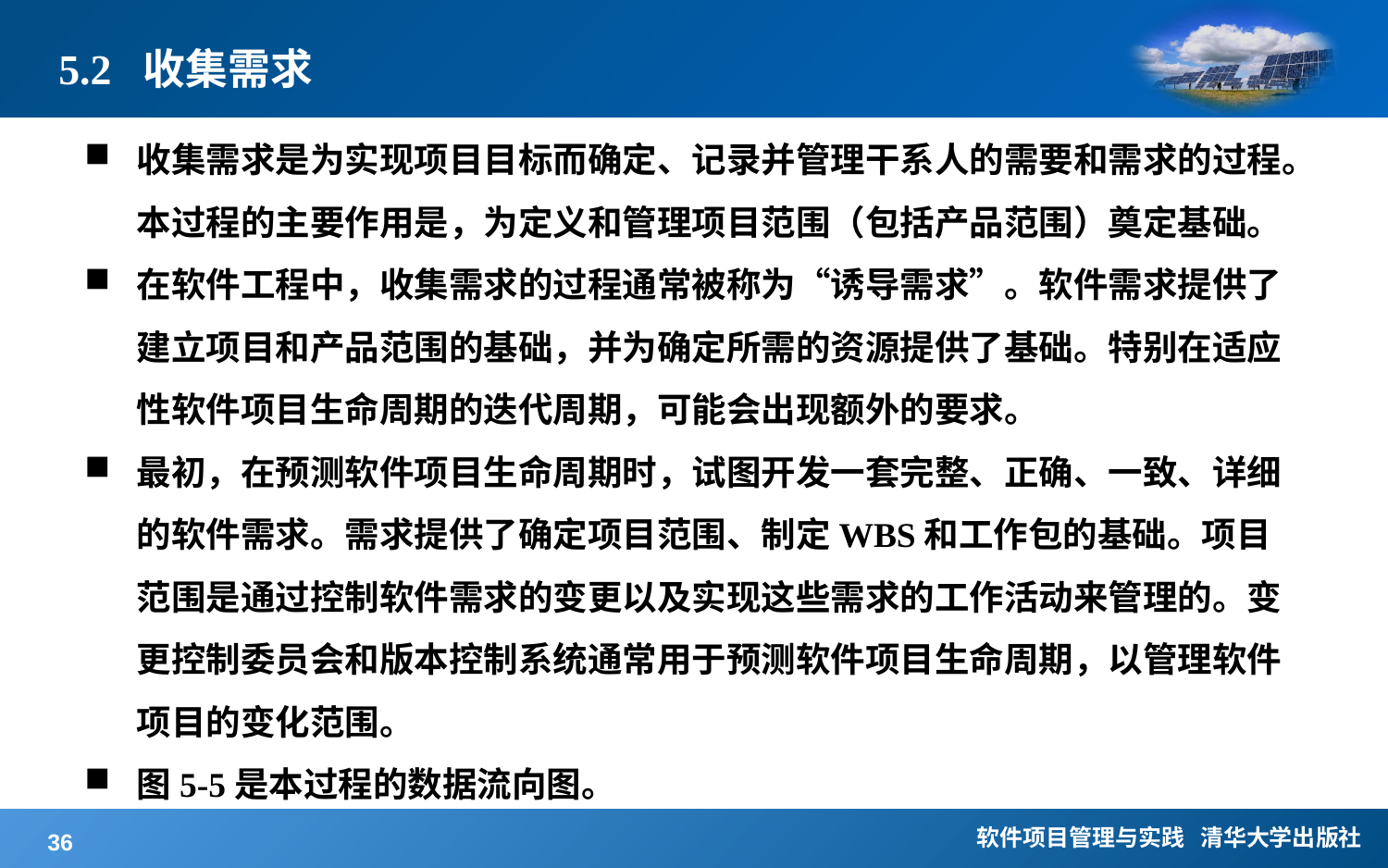

# 5.2  收集需求
收集需求是为实现项目目标而确定、记录并管理干系人的需要和需求的过程。本过程的主要作用是，为定义和管理项目范围（包括产品范围）奠定基础。
在软件工程中，收集需求的过程通常被称为“诱导需求”。软件需求提供了建立项目和产品范围的基础，并为确定所需的资源提供了基础。特别在适应性软件项目生命周期的迭代周期，可能会出现额外的要求。
最初，在预测软件项目生命周期时，试图开发一套完整、正确、一致、详细的软件需求。需求提供了确定项目范围、制定WBS和工作包的基础。项目范围是通过控制软件需求的变更以及实现这些需求的工作活动来管理的。变更控制委员会和版本控制系统通常用于预测软件项目生命周期，以管理软件项目的变化范围。
图5-5是本过程的数据流向图。